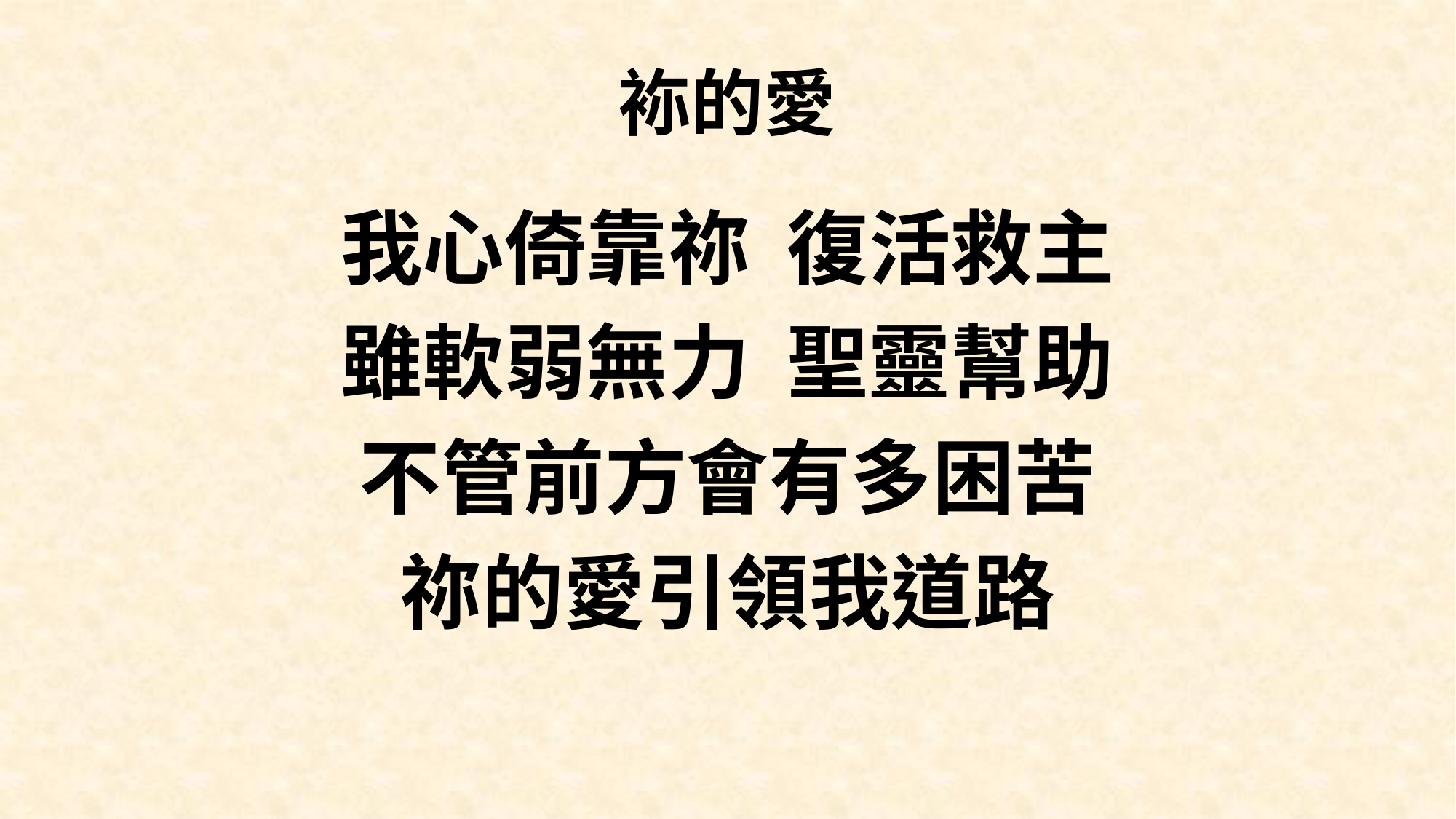

# 袮的愛
我心倚靠祢  復活救主
雖軟弱無力  聖靈幫助
不管前方會有多困苦
祢的愛引領我道路